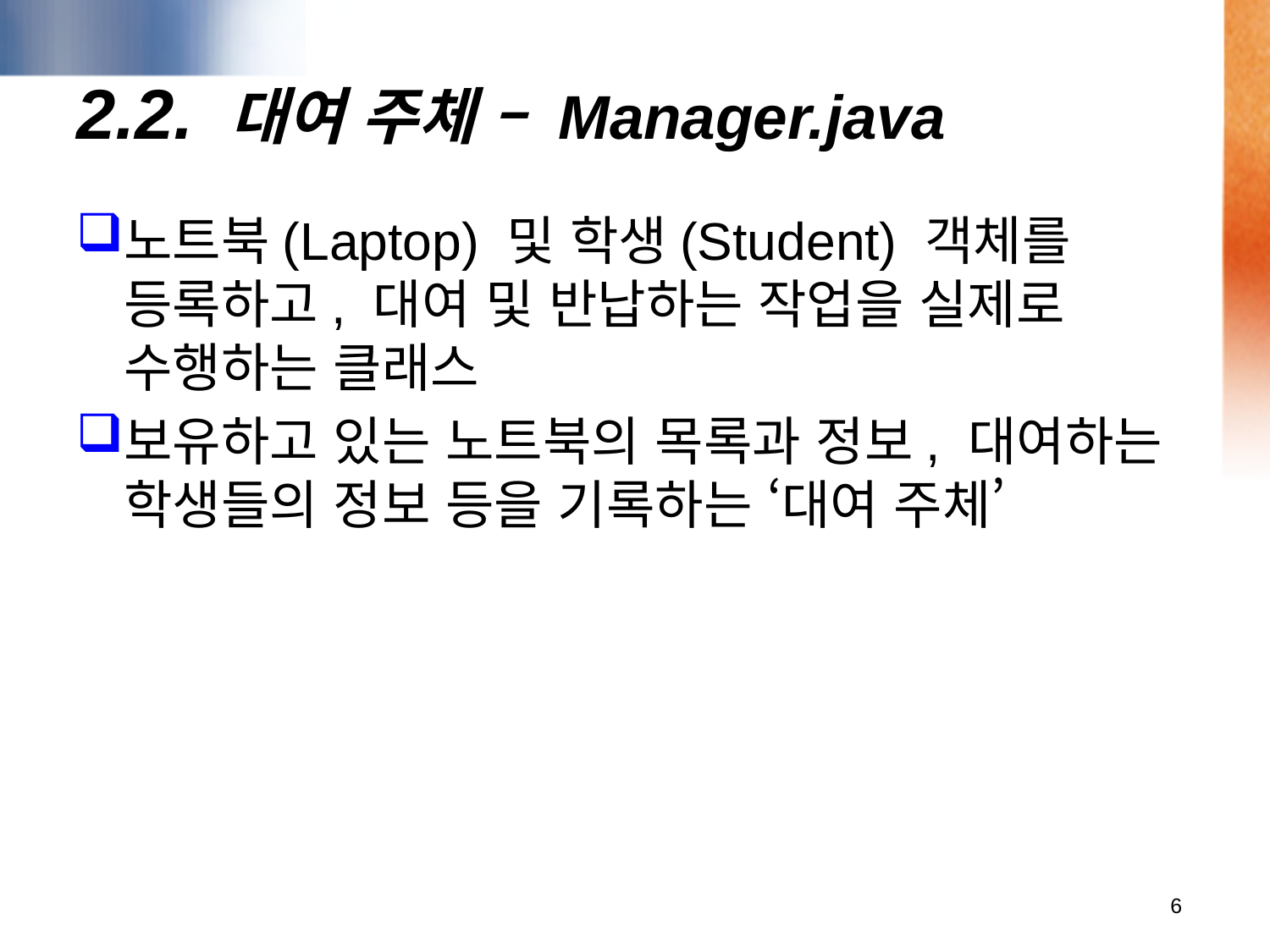

# 2.2. 대여 주체 – Manager.java
노트북(Laptop) 및 학생(Student) 객체를 등록하고, 대여 및 반납하는 작업을 실제로 수행하는 클래스
보유하고 있는 노트북의 목록과 정보, 대여하는 학생들의 정보 등을 기록하는 ‘대여 주체’